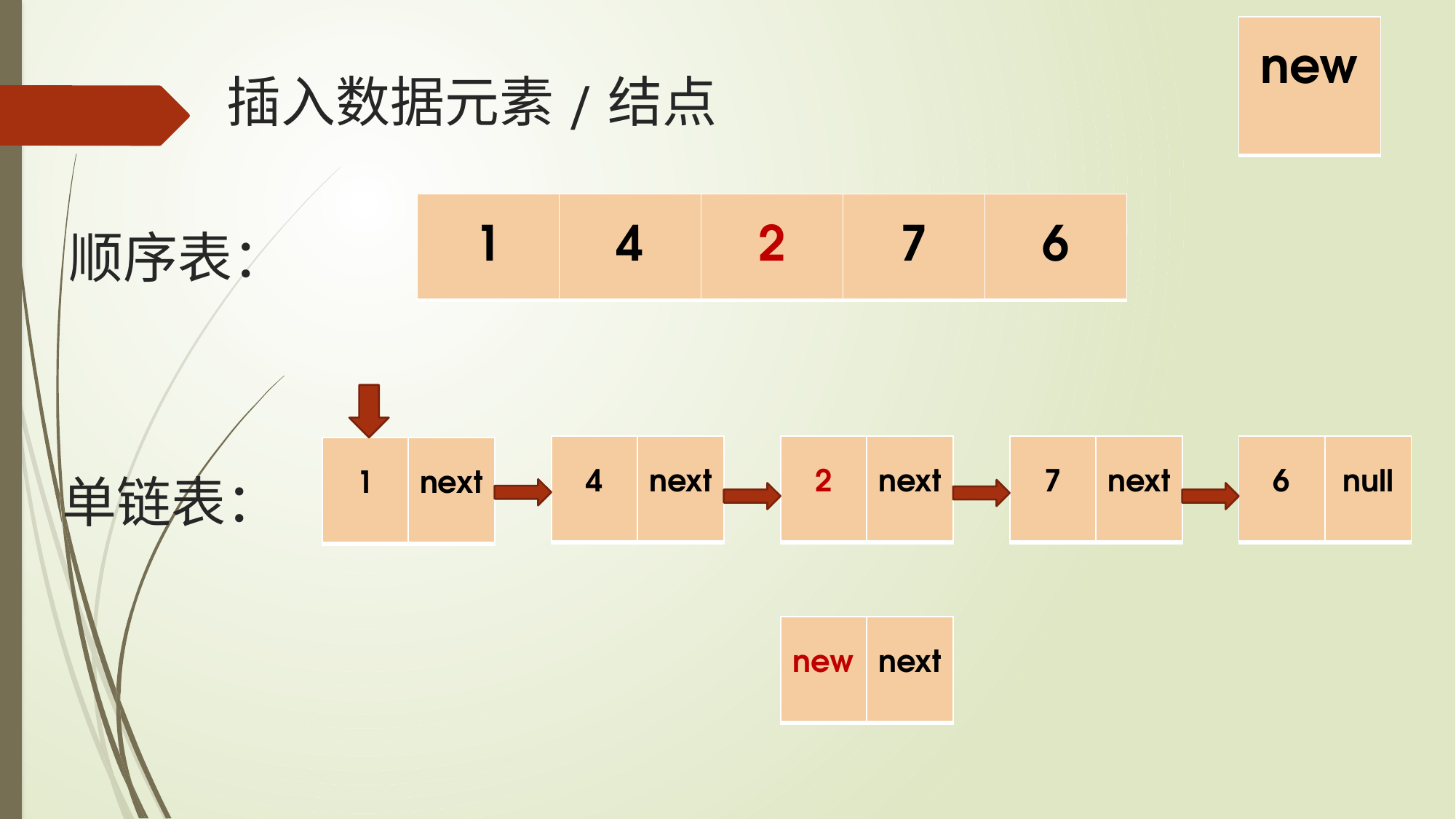

| new |
| --- |
# 插入数据元素/结点
| 1 | 4 | 2 | 7 | 6 |
| --- | --- | --- | --- | --- |
顺序表：

| 4 | next |
| --- | --- |
| 2 | next |
| --- | --- |
| 7 | next |
| --- | --- |
| 6 | null |
| --- | --- |
| 1 | next |
| --- | --- |
单链表：

| new | next |
| --- | --- |